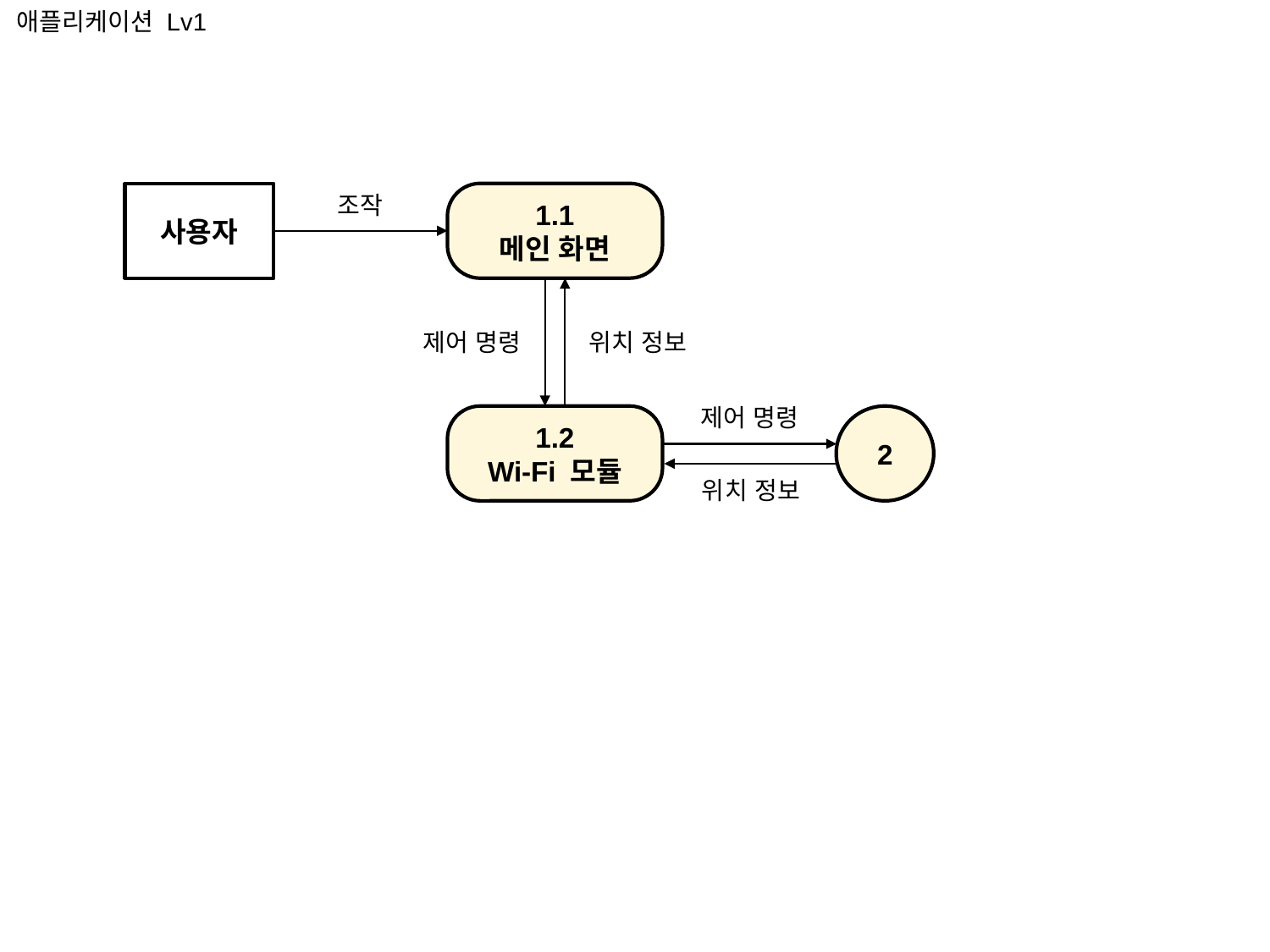

애플리케이션 Lv1
사용자
조작
1.1
메인 화면
제어 명령
위치 정보
제어 명령
1.2
Wi-Fi 모듈
2
위치 정보